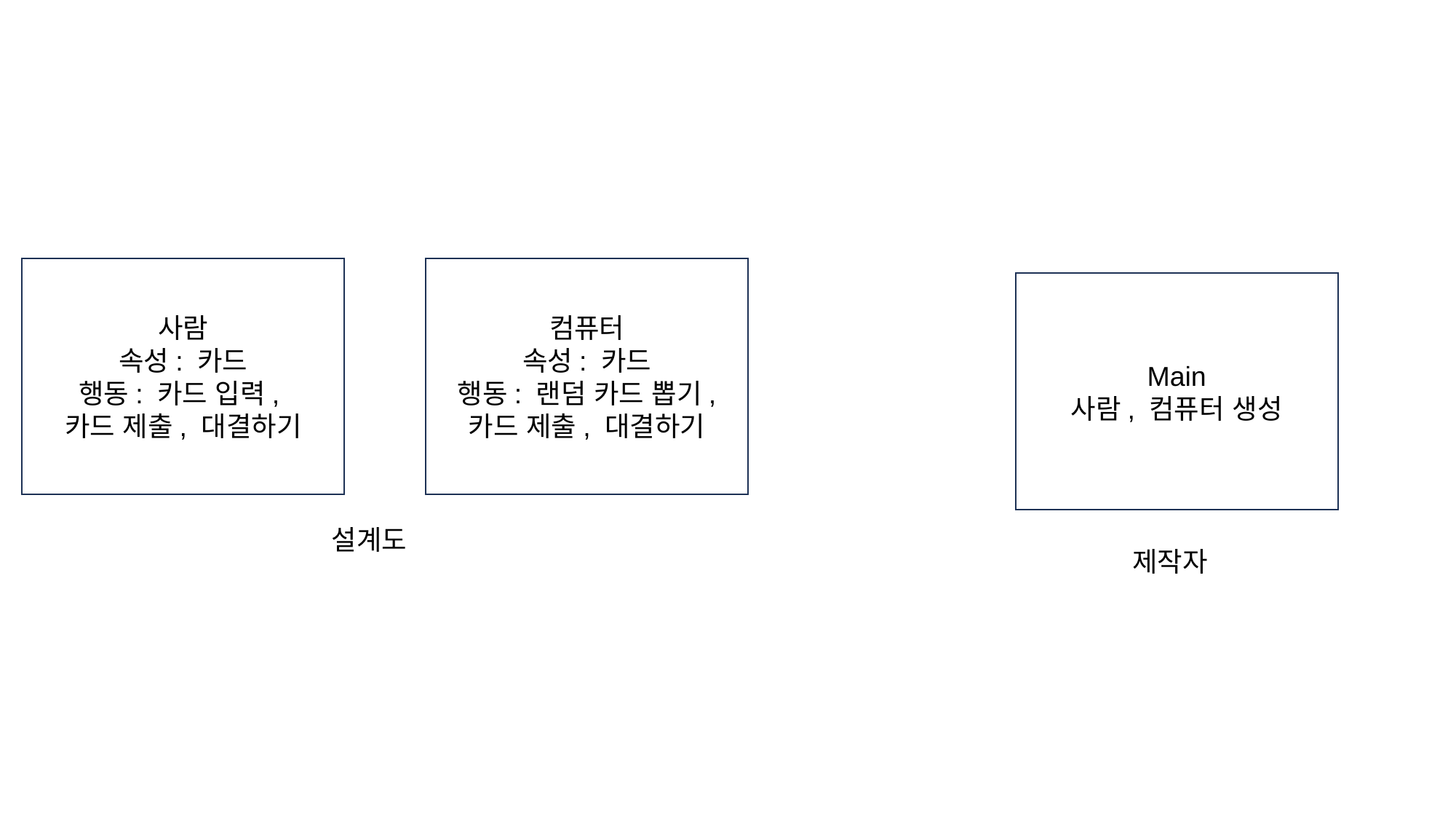

사람
속성: 카드
행동: 카드 입력,
카드 제출, 대결하기
컴퓨터
속성: 카드
행동: 랜덤 카드 뽑기,
카드 제출, 대결하기
Main
사람, 컴퓨터 생성
설계도
제작자